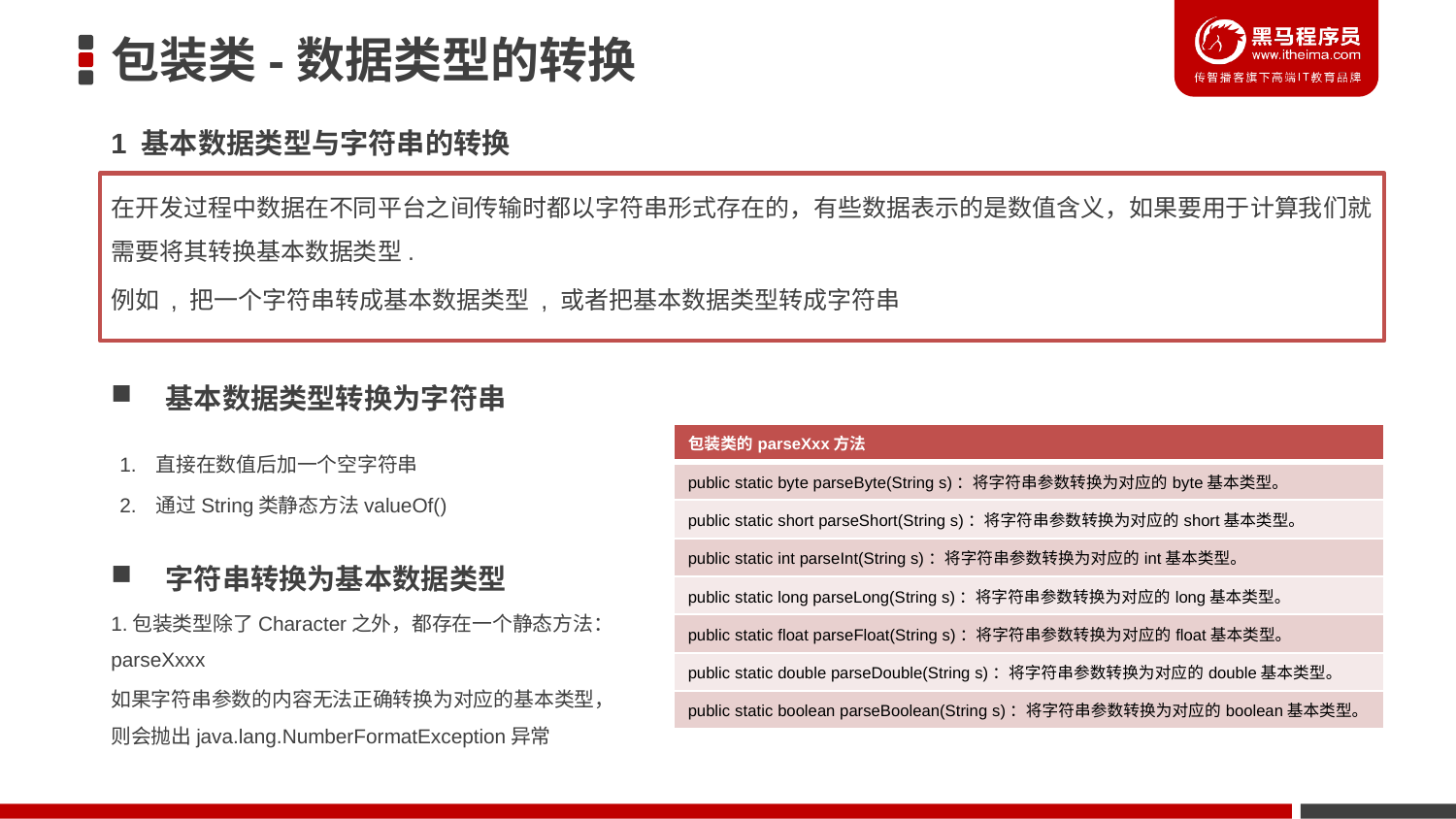

# 包装类-数据类型的转换
1 基本数据类型与字符串的转换
在开发过程中数据在不同平台之间传输时都以字符串形式存在的，有些数据表示的是数值含义，如果要用于计算我们就需要将其转换基本数据类型.
例如 , 把一个字符串转成基本数据类型 , 或者把基本数据类型转成字符串

基本数据类型转换为字符串
| 包装类的parseXxx方法 |
| --- |
| public static byte parseByte(String s)：将字符串参数转换为对应的byte基本类型。 |
| public static short parseShort(String s)：将字符串参数转换为对应的short基本类型。 |
| public static int parseInt(String s)：将字符串参数转换为对应的int基本类型。 |
| public static long parseLong(String s)：将字符串参数转换为对应的long基本类型。 |
| public static float parseFloat(String s)：将字符串参数转换为对应的float基本类型。 |
| public static double parseDouble(String s)：将字符串参数转换为对应的double基本类型。 |
| public static boolean parseBoolean(String s)：将字符串参数转换为对应的boolean基本类型。 |
直接在数值后加一个空字符串
通过String类静态方法valueOf()
字符串转换为基本数据类型
1.包装类型除了Character之外，都存在一个静态方法：parseXxxx
如果字符串参数的内容无法正确转换为对应的基本类型，则会抛出java.lang.NumberFormatException异常